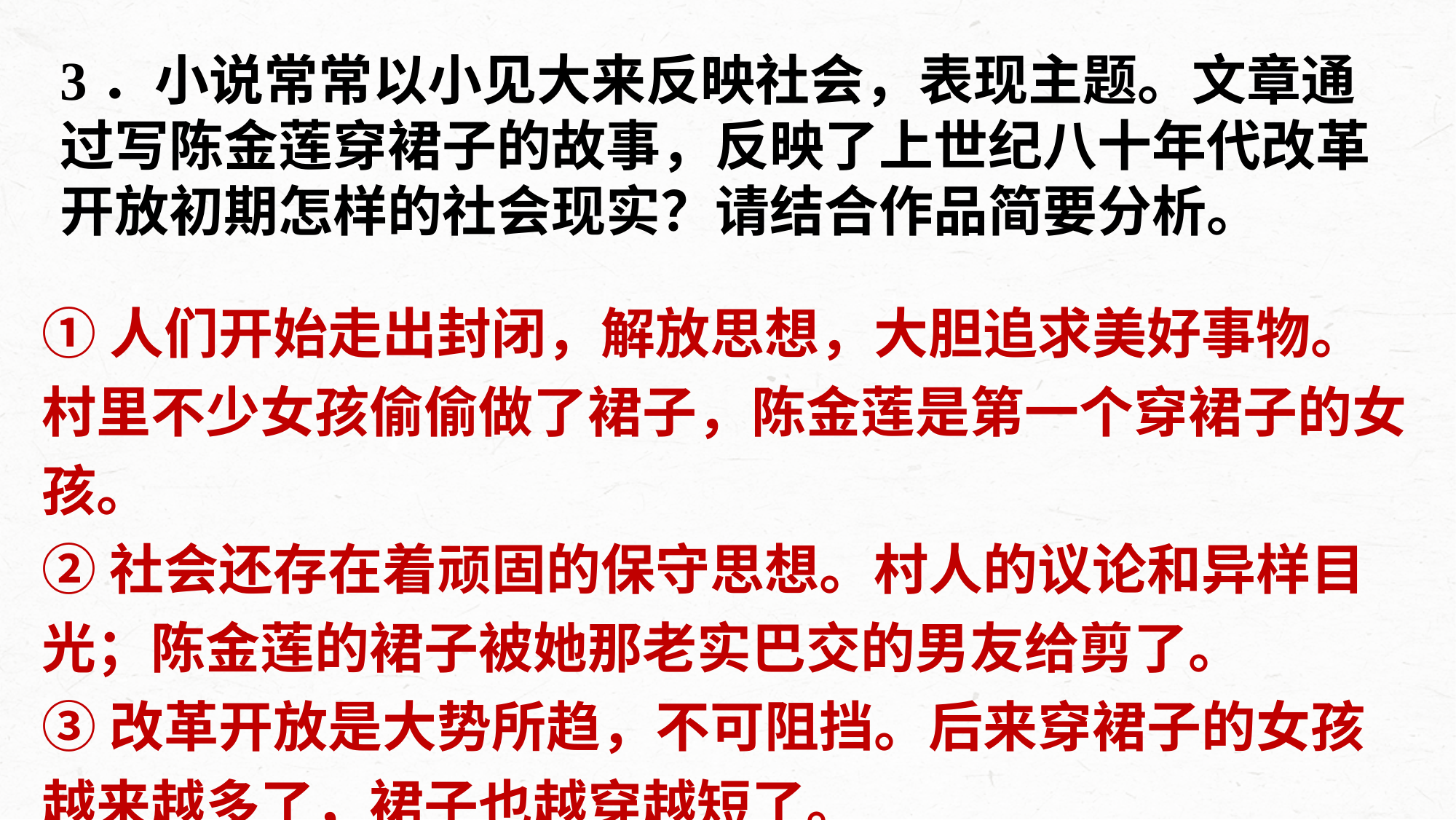

3．小说常常以小见大来反映社会，表现主题。文章通过写陈金莲穿裙子的故事，反映了上世纪八十年代改革开放初期怎样的社会现实？请结合作品简要分析。
①人们开始走出封闭，解放思想，大胆追求美好事物。村里不少女孩偷偷做了裙子，陈金莲是第一个穿裙子的女孩。
②社会还存在着顽固的保守思想。村人的议论和异样目光；陈金莲的裙子被她那老实巴交的男友给剪了。
③改革开放是大势所趋，不可阻挡。后来穿裙子的女孩越来越多了，裙子也越穿越短了。